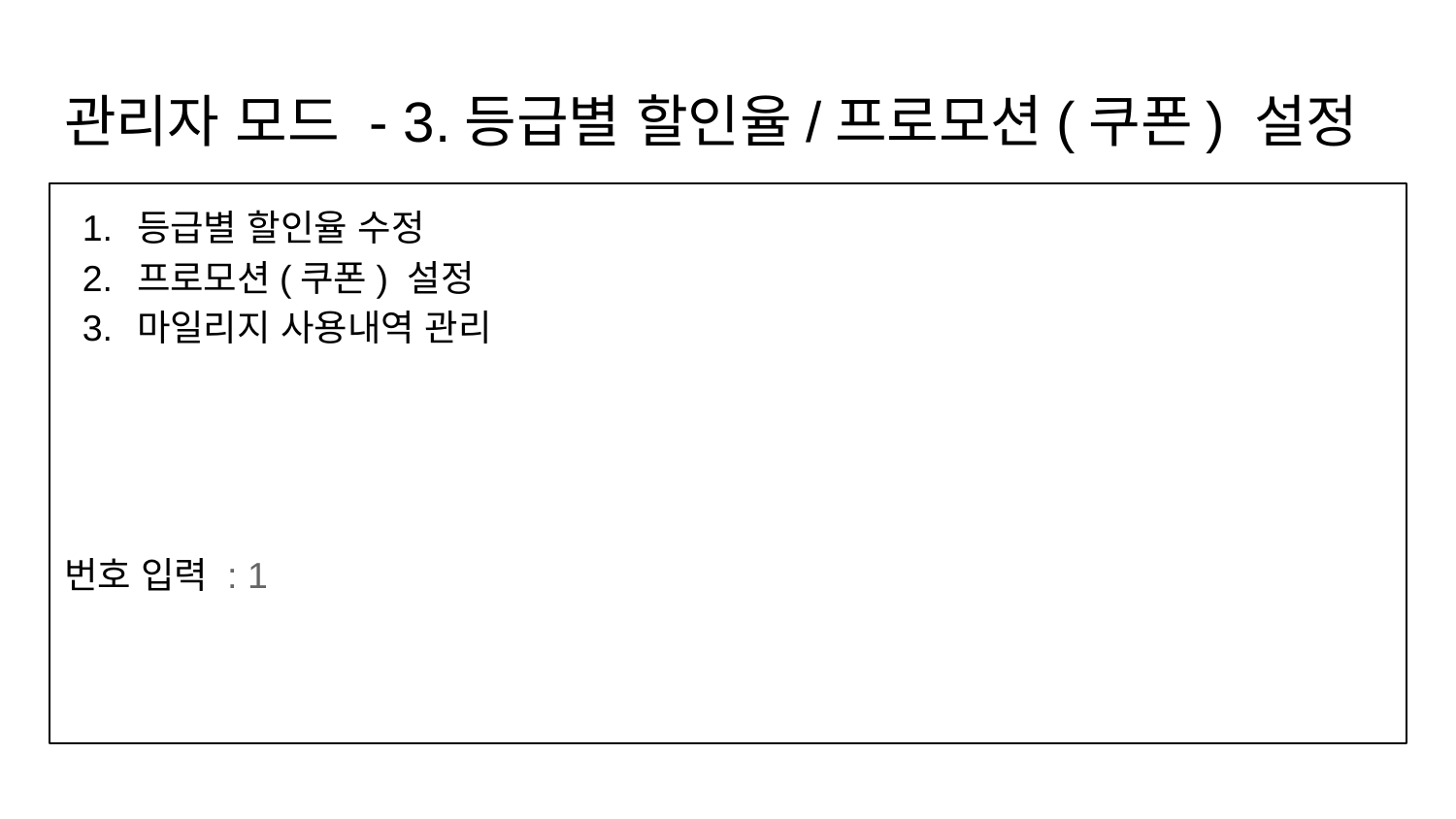

# 관리자 모드 - 3.등급별 할인율/프로모션(쿠폰) 설정
등급별 할인율 수정
프로모션(쿠폰) 설정
마일리지 사용내역 관리

번호 입력 : 1